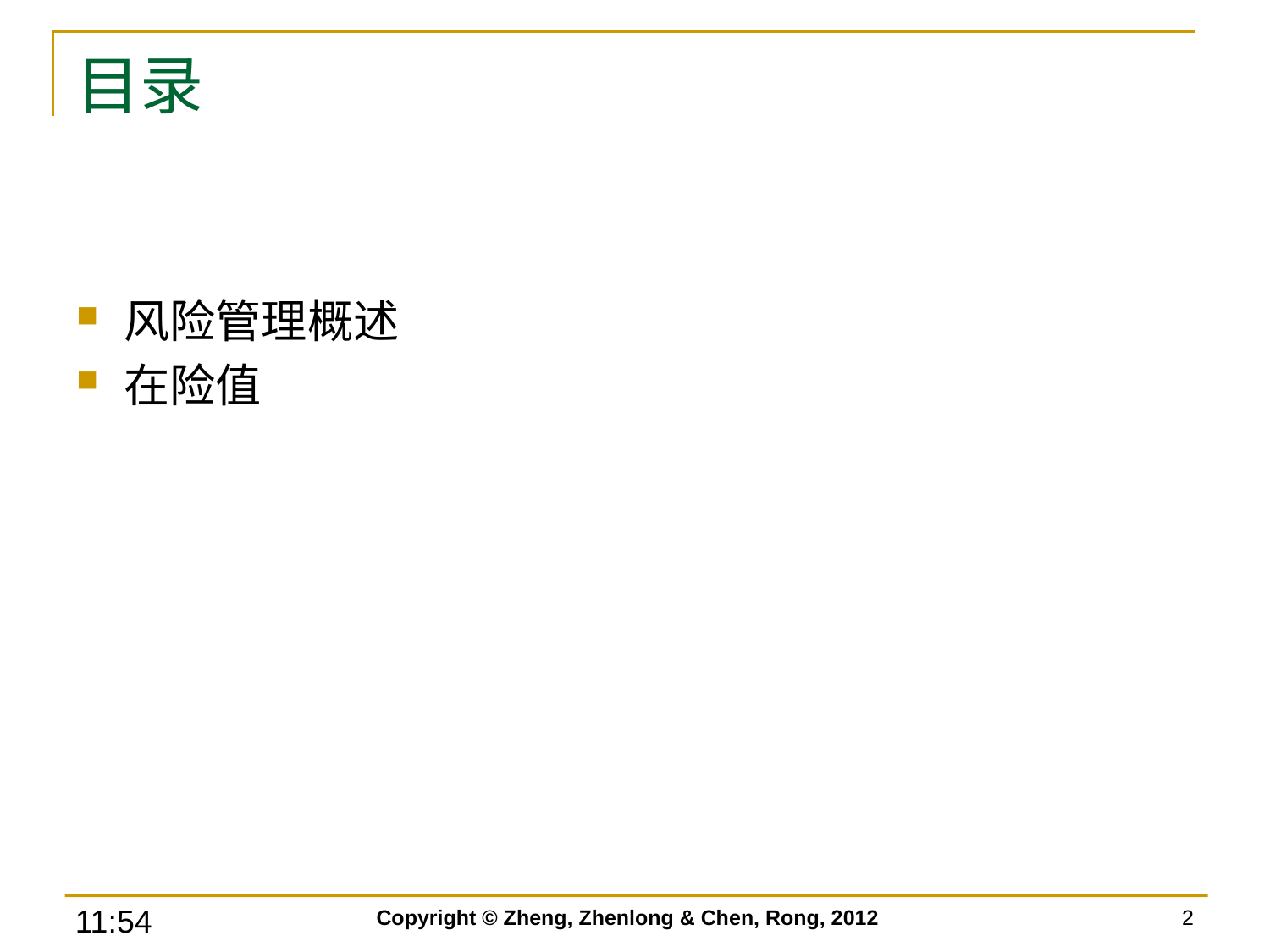

# 目录

风险管理概述
在险值
Copyright © Zheng, Zhenlong & Chen, Rong, 2012
2